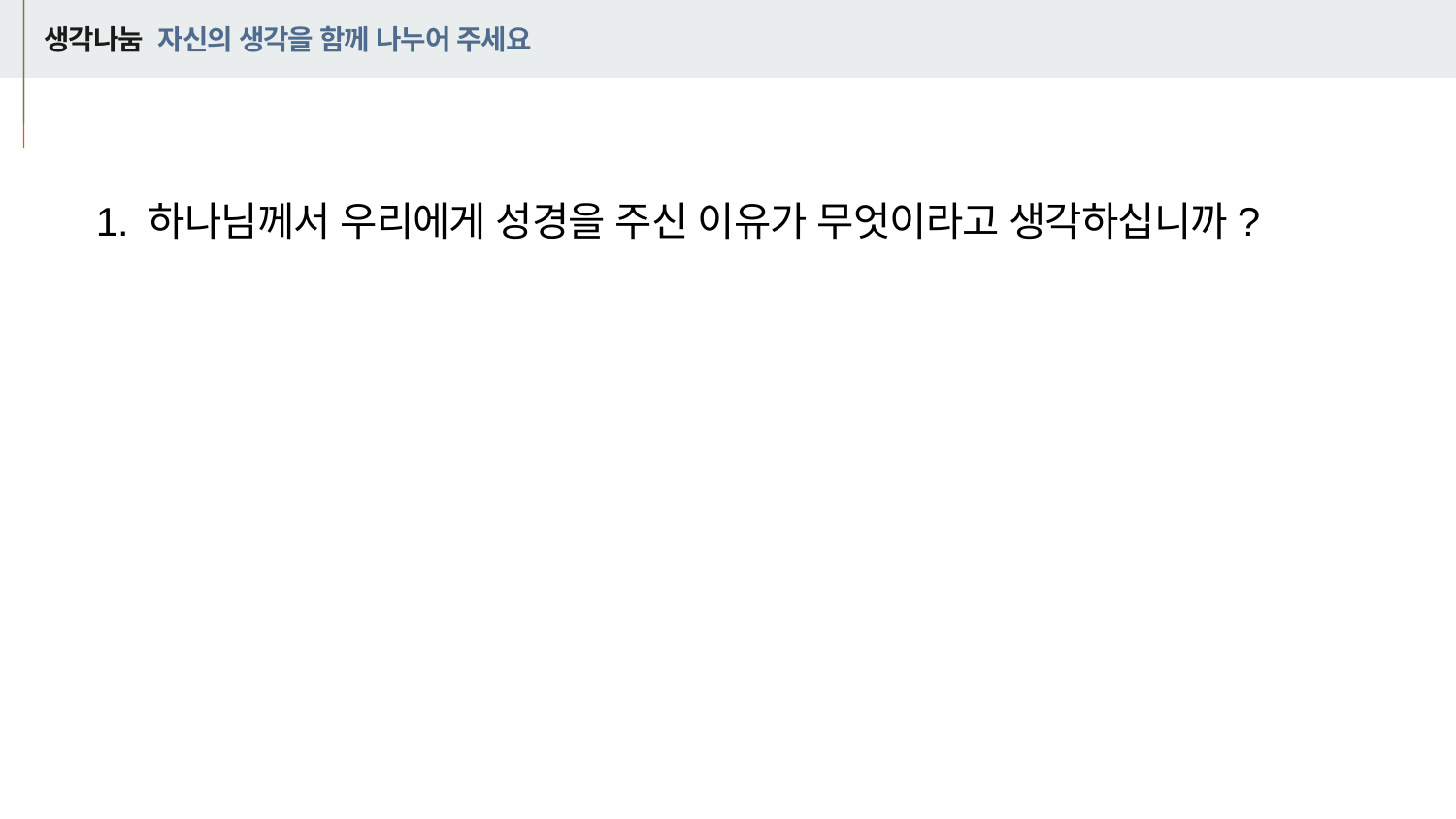

# 생각나눔  자신의 생각을 함께 나누어 주세요
1. 하나님께서 우리에게 성경을 주신 이유가 무엇이라고 생각하십니까?